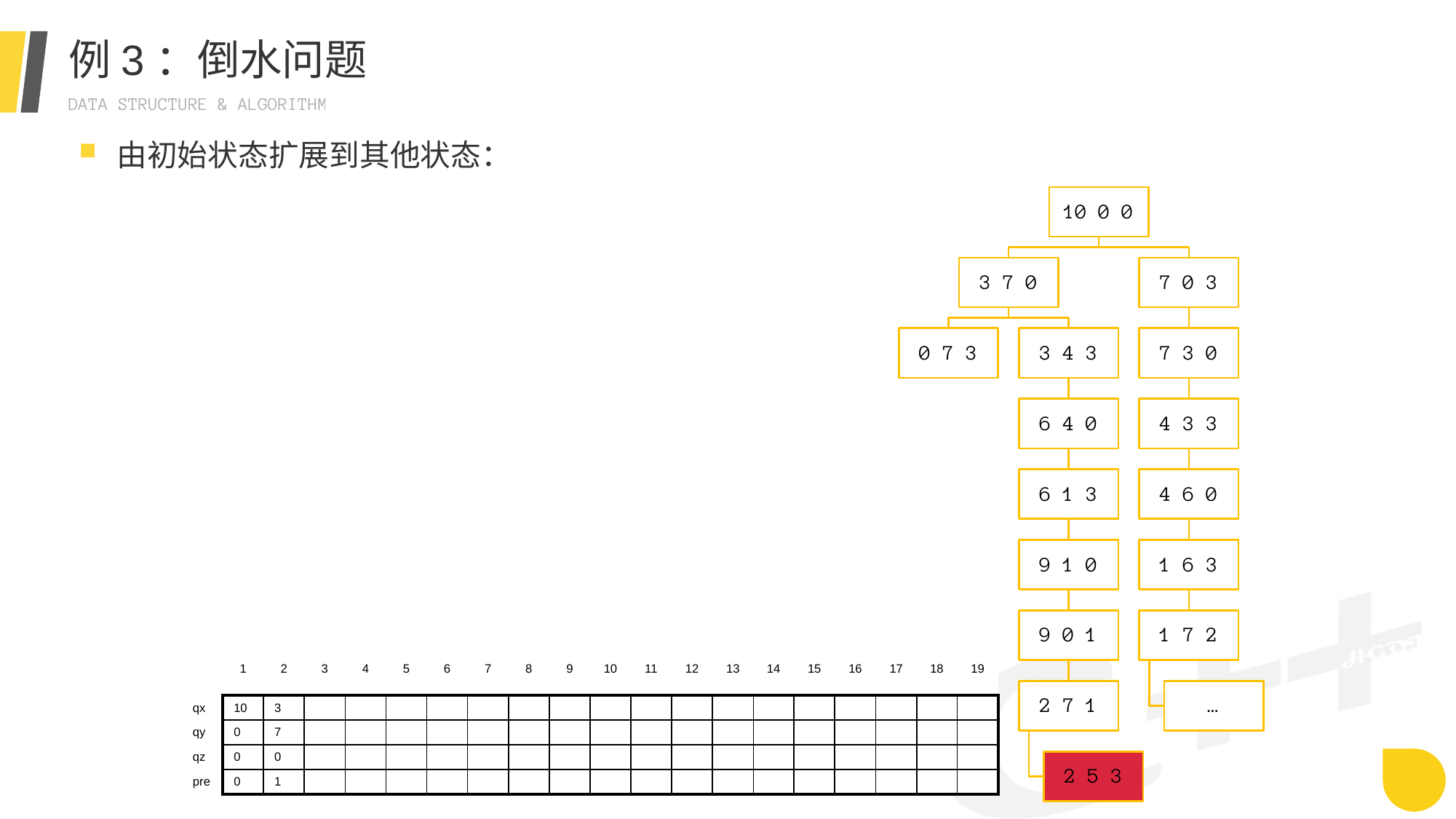

# 例3：倒水问题
由初始状态扩展到其他状态：
10 0 0
3 7 0
0 7 3
3 4 3
6 4 0
6 1 3
9 1 0
9 0 1
2 7 1
2 5 3
7 0 3
7 3 0
4 3 3
4 6 0
1 6 3
1 7 2
…
|  | 1 | 2 | 3 | 4 | 5 | 6 | 7 | 8 | 9 | 10 | 11 | 12 | 13 | 14 | 15 | 16 | 17 | 18 | 19 |
| --- | --- | --- | --- | --- | --- | --- | --- | --- | --- | --- | --- | --- | --- | --- | --- | --- | --- | --- | --- |
| qx | 10 | 3 |  |  |  |  |  |  |  |  |  |  |  |  |  |  |  |  |  |
| qy | 0 | 7 |  |  |  |  |  |  |  |  |  |  |  |  |  |  |  |  |  |
| qz | 0 | 0 |  |  |  |  |  |  |  |  |  |  |  |  |  |  |  |  |  |
| pre | 0 | 1 |  |  |  |  |  |  |  |  |  |  |  |  |  |  |  |  |  |